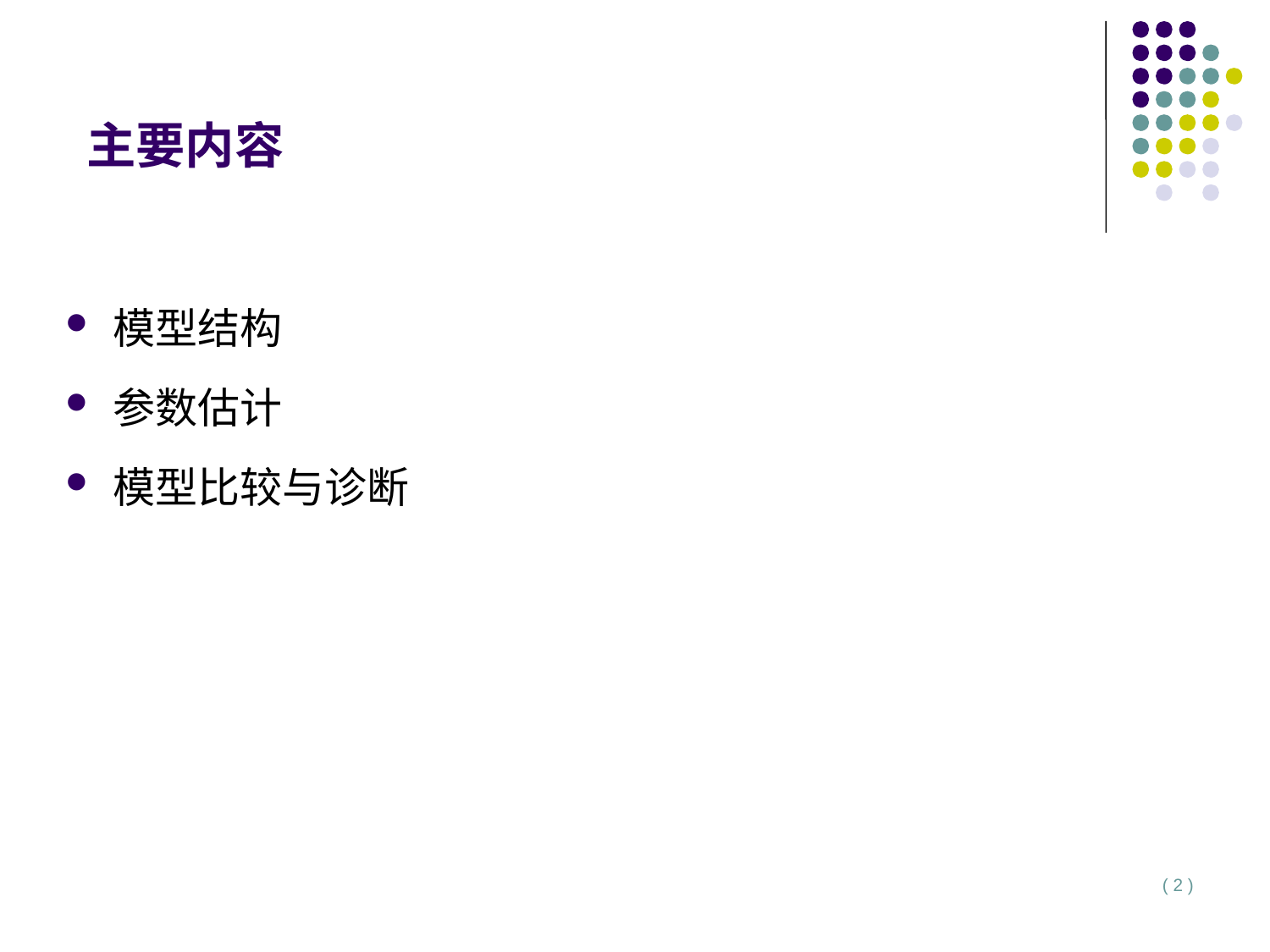

# 主要内容
模型结构
参数估计
模型比较与诊断
( 2 )